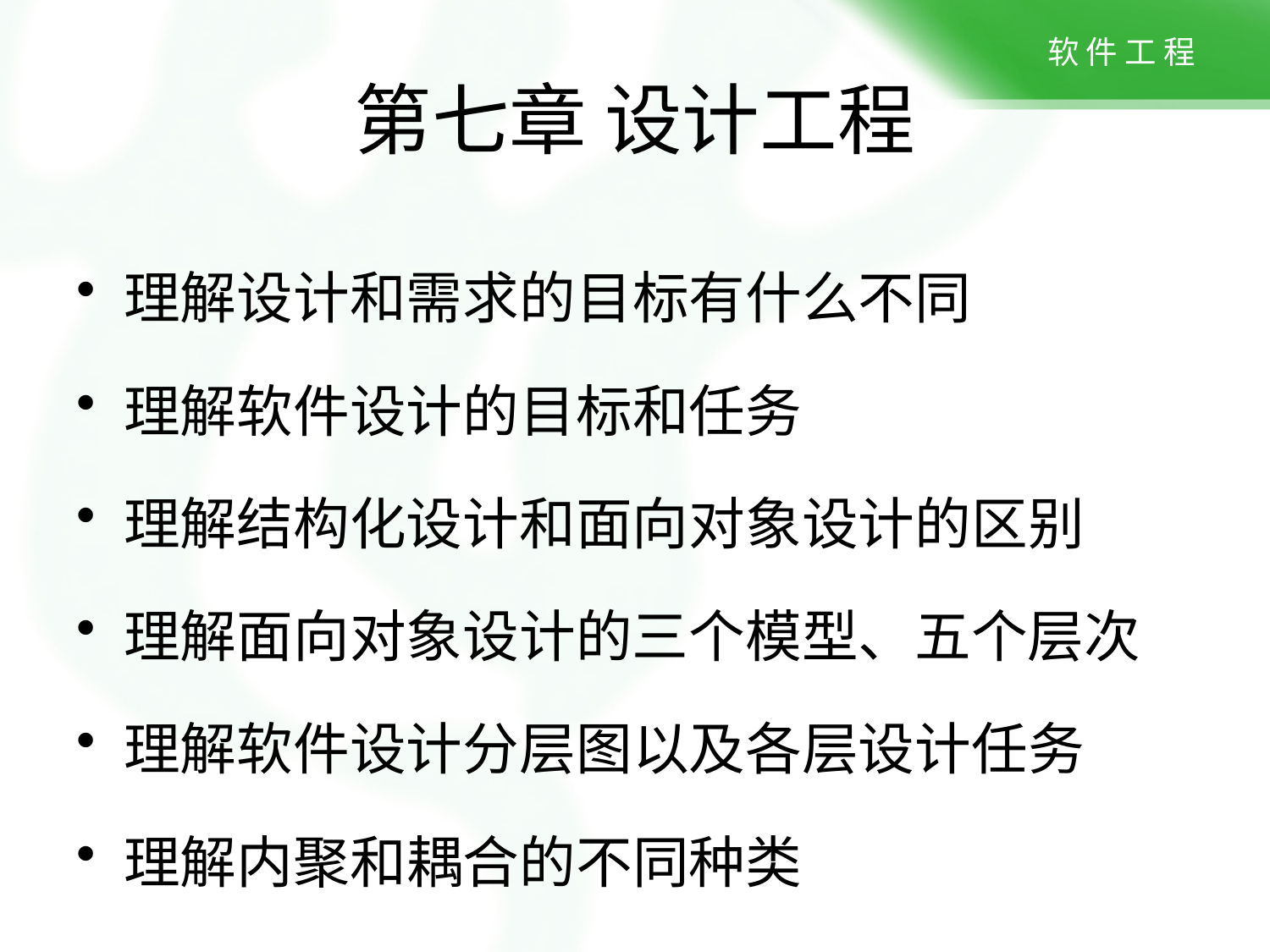

# 第七章 设计工程
理解设计和需求的目标有什么不同
理解软件设计的目标和任务
理解结构化设计和面向对象设计的区别
理解面向对象设计的三个模型、五个层次
理解软件设计分层图以及各层设计任务
理解内聚和耦合的不同种类